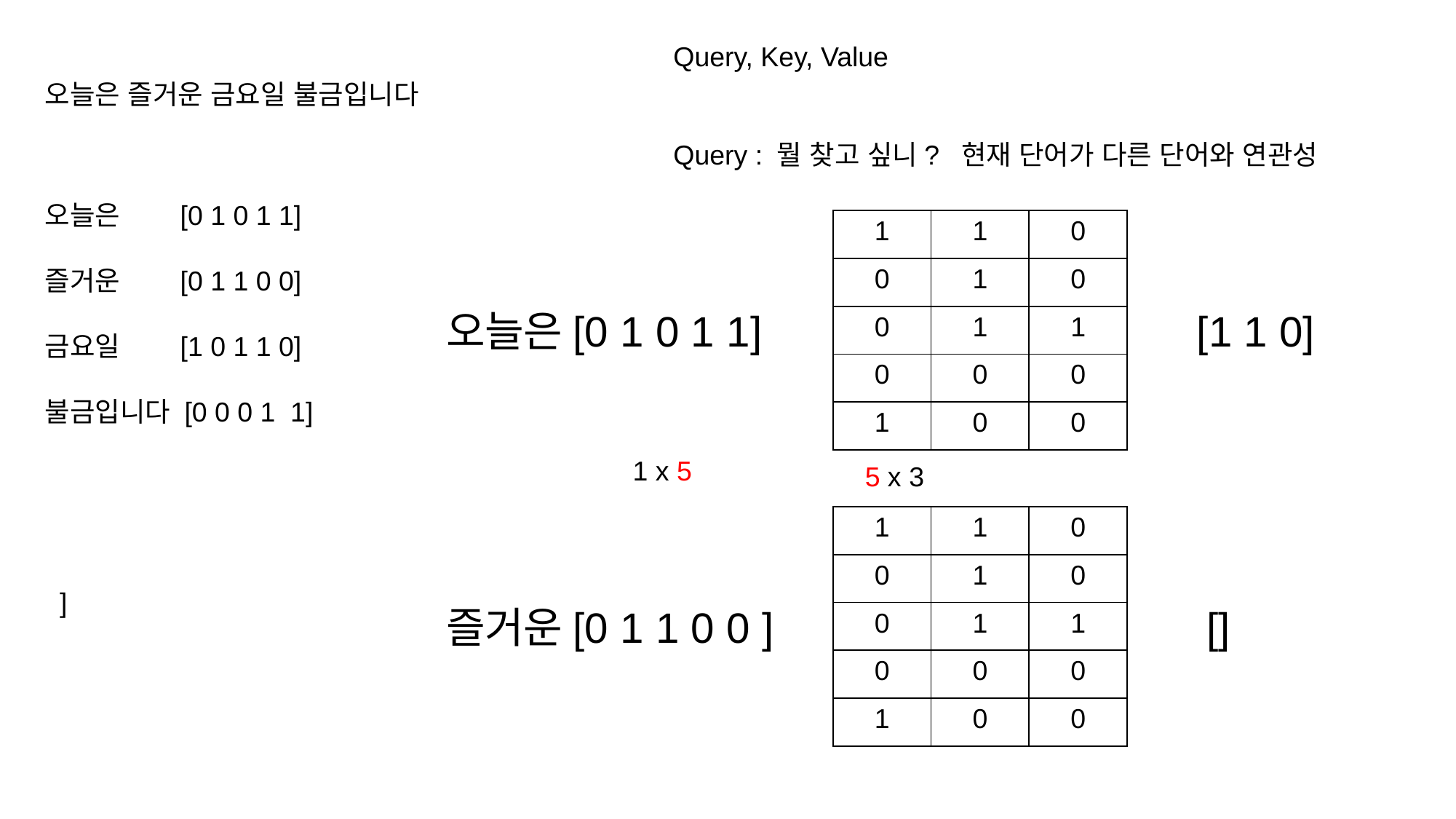

Query, Key, Value

Query : 뭘 찾고 싶니?  현재 단어가 다른 단어와 연관성

오늘은 즐거운 금요일 불금입니다
오늘은       [0 1 0 1 1]

즐거운       [0 1 1 0 0]

금요일       [1 0 1 1 0]

불금입니다 [0 0 0 1  1]

| 1 | 1 | 0 |
| --- | --- | --- |
| 0 | 1 | 0 |
| 0 | 1 | 1 |
| 0 | 0 | 0 |
| 1 | 0 | 0 |
오늘은[0 1 0 1 1]
[1 1 0]
1 x 5
5 x 3
| 1 | 1 | 0 |
| --- | --- | --- |
| 0 | 1 | 0 |
| 0 | 1 | 1 |
| 0 | 0 | 0 |
| 1 | 0 | 0 |
]
즐거운[0 1 1 0 0 ]
[]